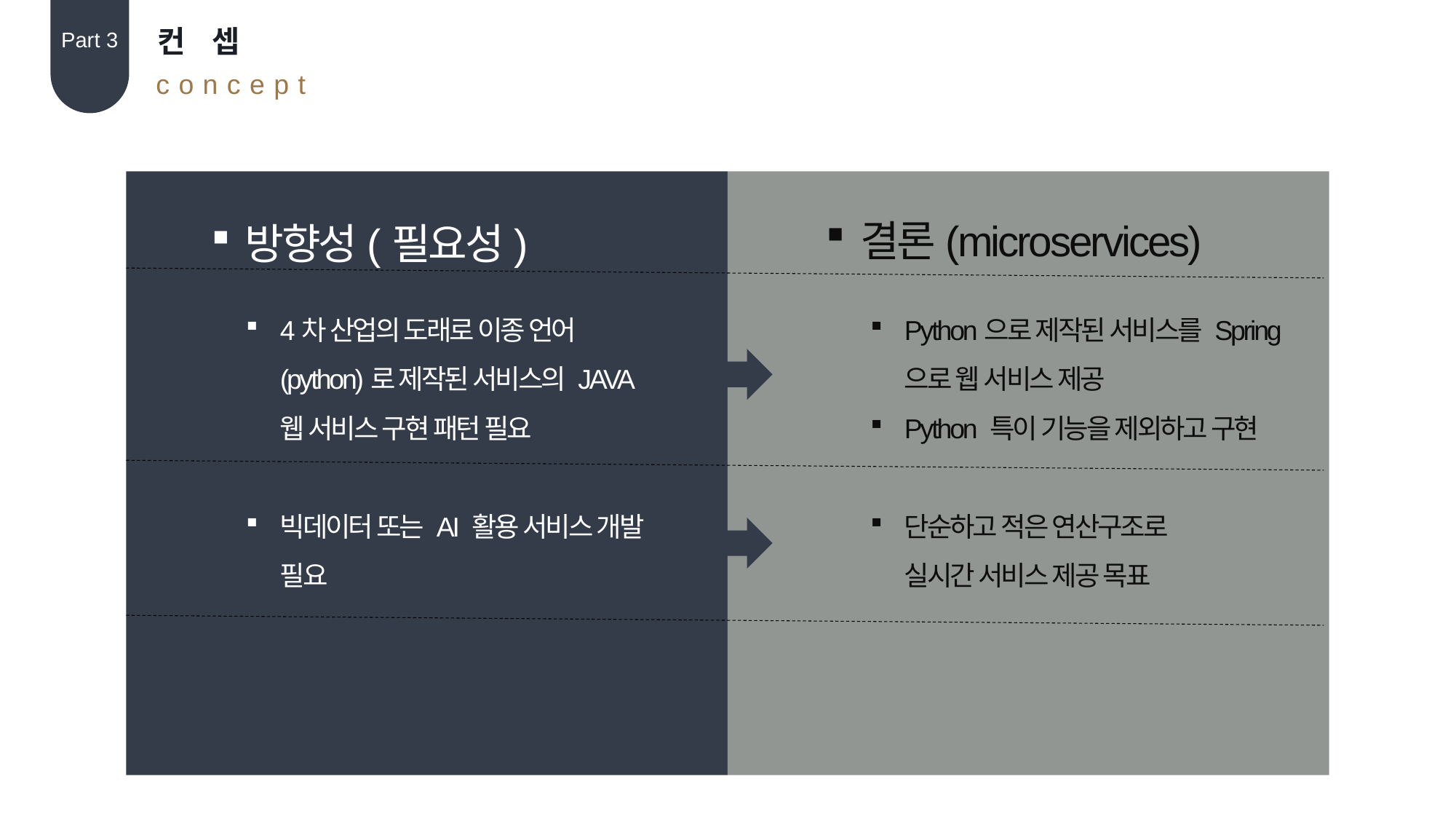

컨 셉
Part 3
concept

결론(microservices)
방향성(필요성)

4차 산업의 도래로 이종 언어(python)로 제작된 서비스의 JAVA 웹 서비스 구현 패턴 필요

빅데이터 또는 AI 활용 서비스 개발 필요
Python으로 제작된 서비스를 Spring으로 웹 서비스 제공
Python 특이 기능을 제외하고 구현

단순하고 적은 연산구조로
실시간 서비스 제공 목표